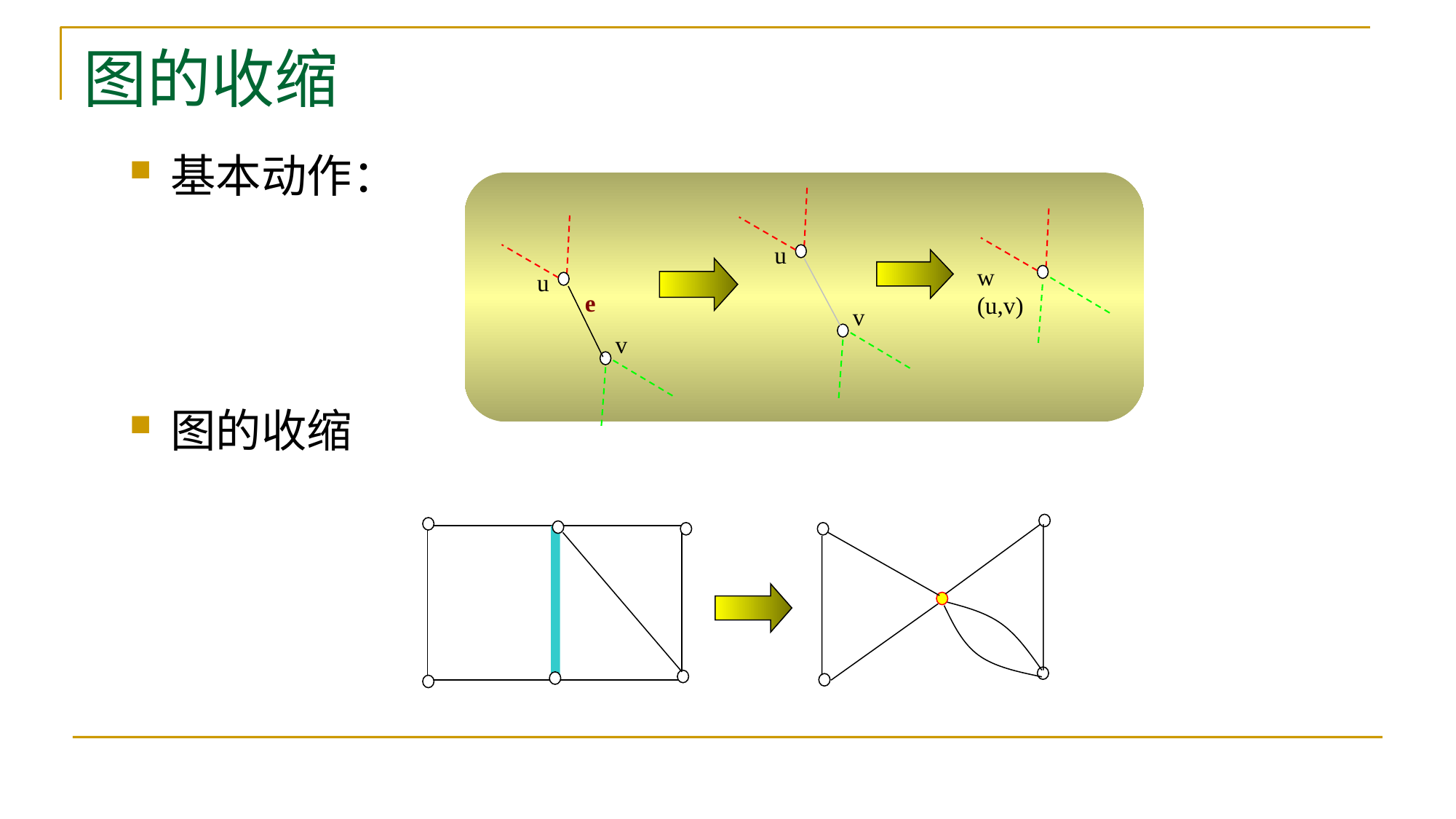

# 图的收缩
基本动作：

图的收缩

u

u

e

v

w
(u,v)

v